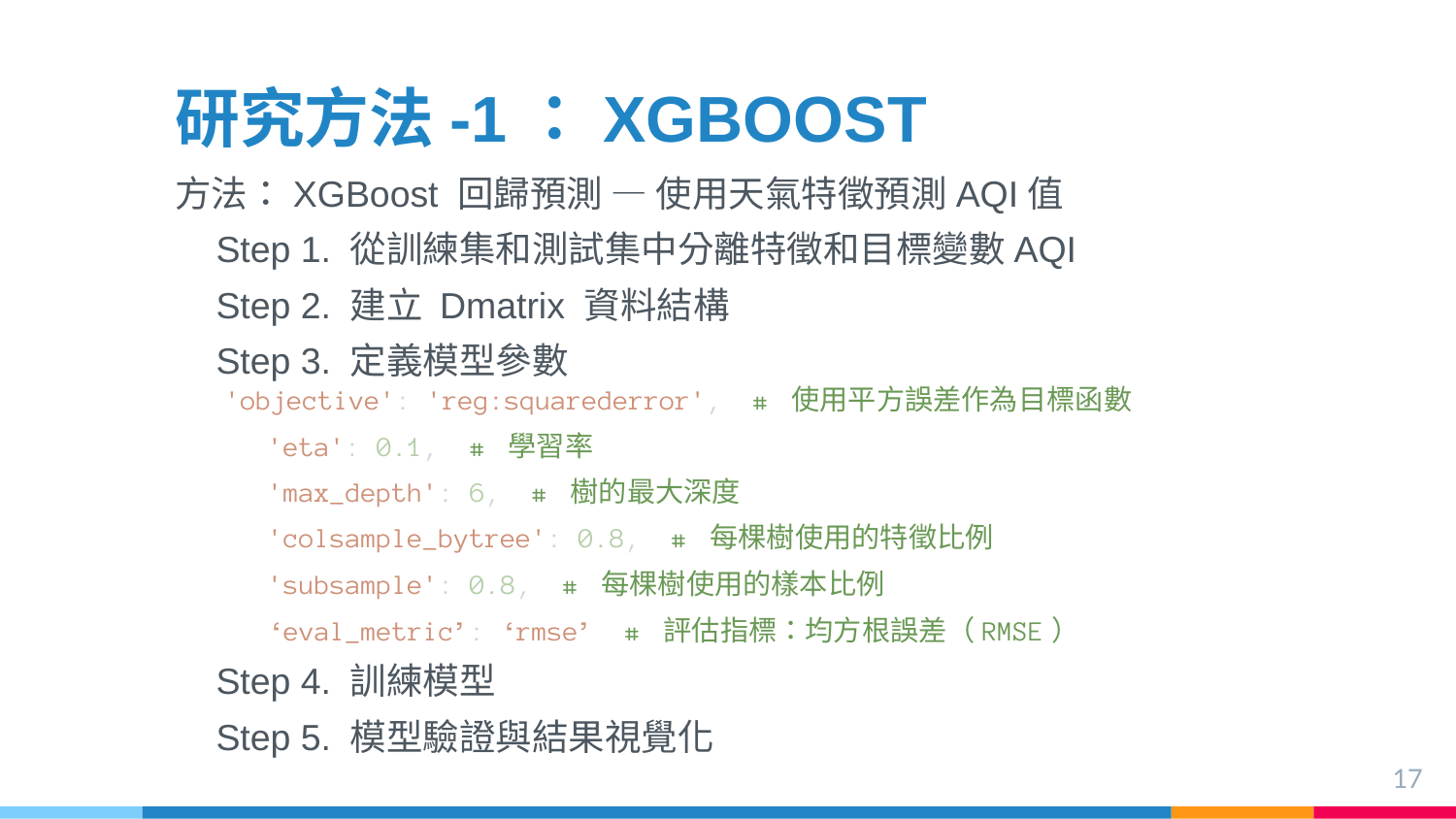

# 研究方法-1：XGBOOST
方法：XGBoost 回歸預測 — 使用天氣特徵預測AQI值
    Step 1. 從訓練集和測試集中分離特徵和目標變數AQI
    Step 2. 建立 Dmatrix 資料結構
    Step 3. 定義模型參數
      'objective': 'reg:squarederror',  # 使用平方誤差作為目標函數
      'eta': 0.1,  # 學習率
      'max_depth': 6,  # 樹的最大深度
      'colsample_bytree': 0.8,  # 每棵樹使用的特徵比例
      'subsample': 0.8,  # 每棵樹使用的樣本比例
      ‘eval_metric’: ‘rmse’  # 評估指標：均方根誤差（RMSE）
    Step 4. 訓練模型
    Step 5. 模型驗證與結果視覺化

17